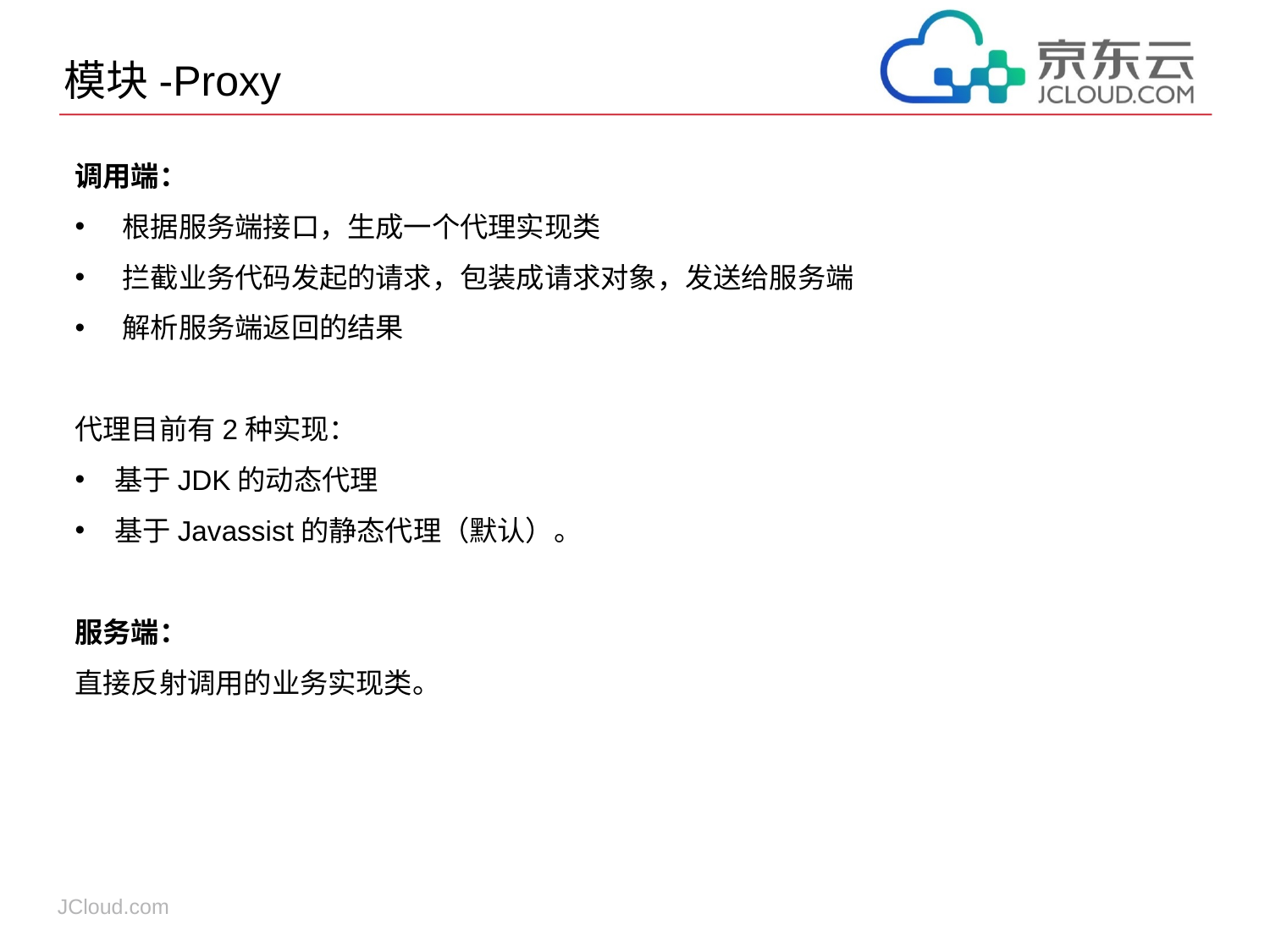

模块-Proxy
调用端：
根据服务端接口，生成一个代理实现类
拦截业务代码发起的请求，包装成请求对象，发送给服务端
解析服务端返回的结果

代理目前有2种实现：
基于JDK的动态代理
基于Javassist的静态代理（默认）。

服务端：
直接反射调用的业务实现类。